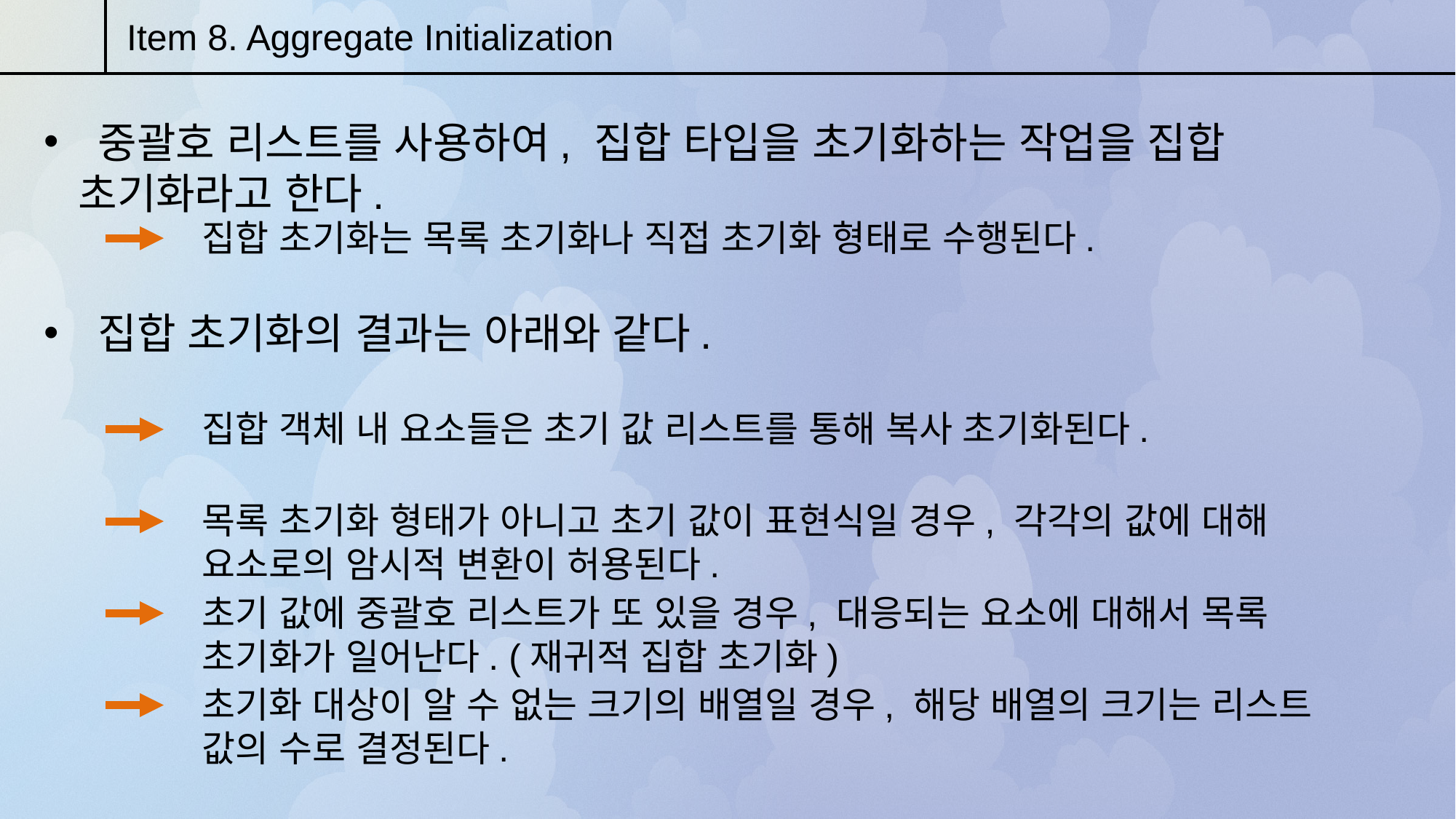

Item 8. Aggregate Initialization
 중괄호 리스트를 사용하여, 집합 타입을 초기화하는 작업을 집합 초기화라고 한다.
집합 초기화는 목록 초기화나 직접 초기화 형태로 수행된다.
 집합 초기화의 결과는 아래와 같다.
집합 객체 내 요소들은 초기 값 리스트를 통해 복사 초기화된다.
목록 초기화 형태가 아니고 초기 값이 표현식일 경우, 각각의 값에 대해 요소로의 암시적 변환이 허용된다.
초기 값에 중괄호 리스트가 또 있을 경우, 대응되는 요소에 대해서 목록 초기화가 일어난다. (재귀적 집합 초기화)
초기화 대상이 알 수 없는 크기의 배열일 경우, 해당 배열의 크기는 리스트 값의 수로 결정된다.